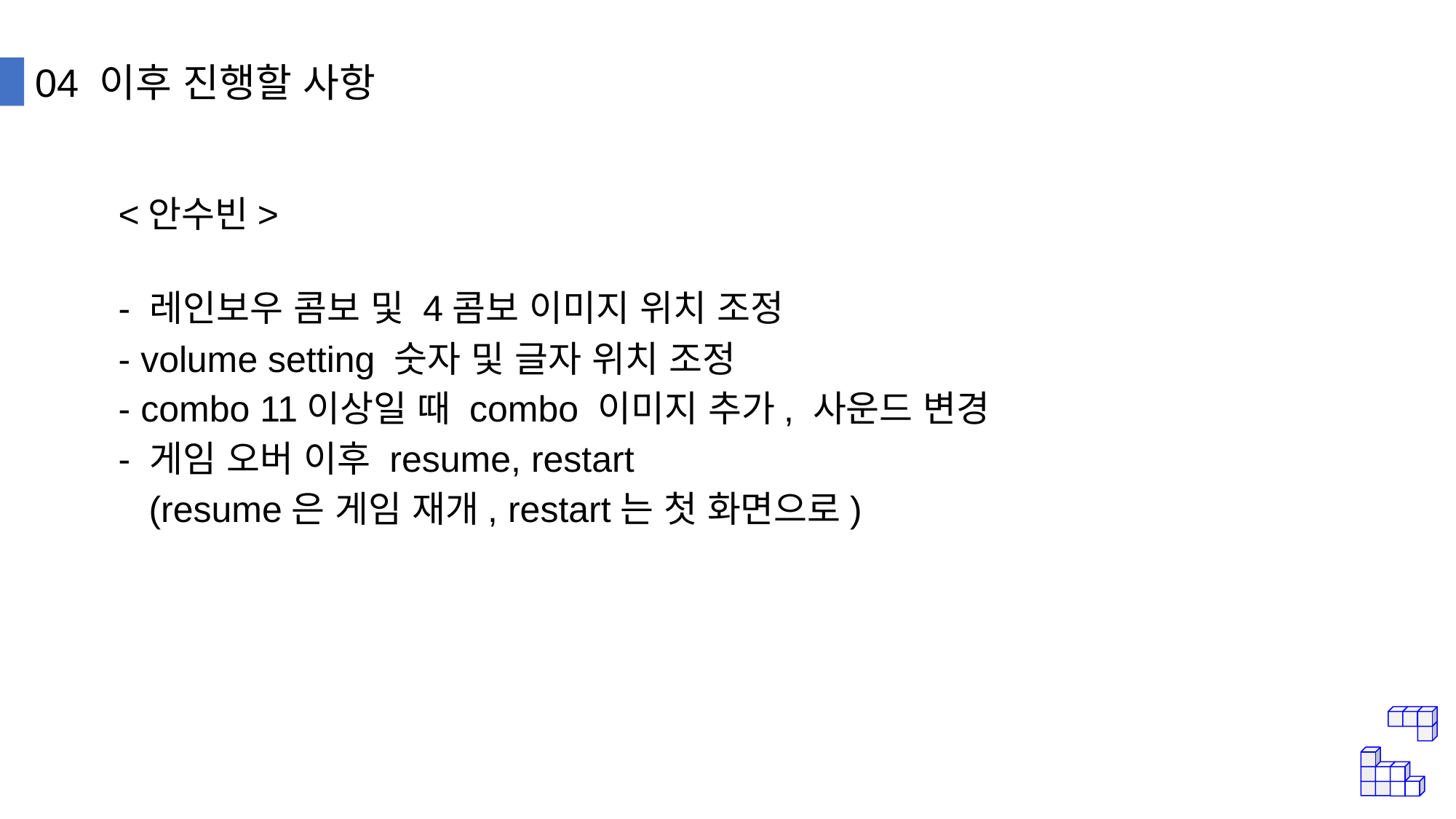

04 이후 진행할 사항

<안수빈>
- 레인보우 콤보 및 4콤보 이미지 위치 조정
- volume setting 숫자 및 글자 위치 조정
- combo 11이상일 때 combo 이미지 추가, 사운드 변경
- 게임 오버 이후 resume, restart
   (resume은 게임 재개, restart는 첫 화면으로)